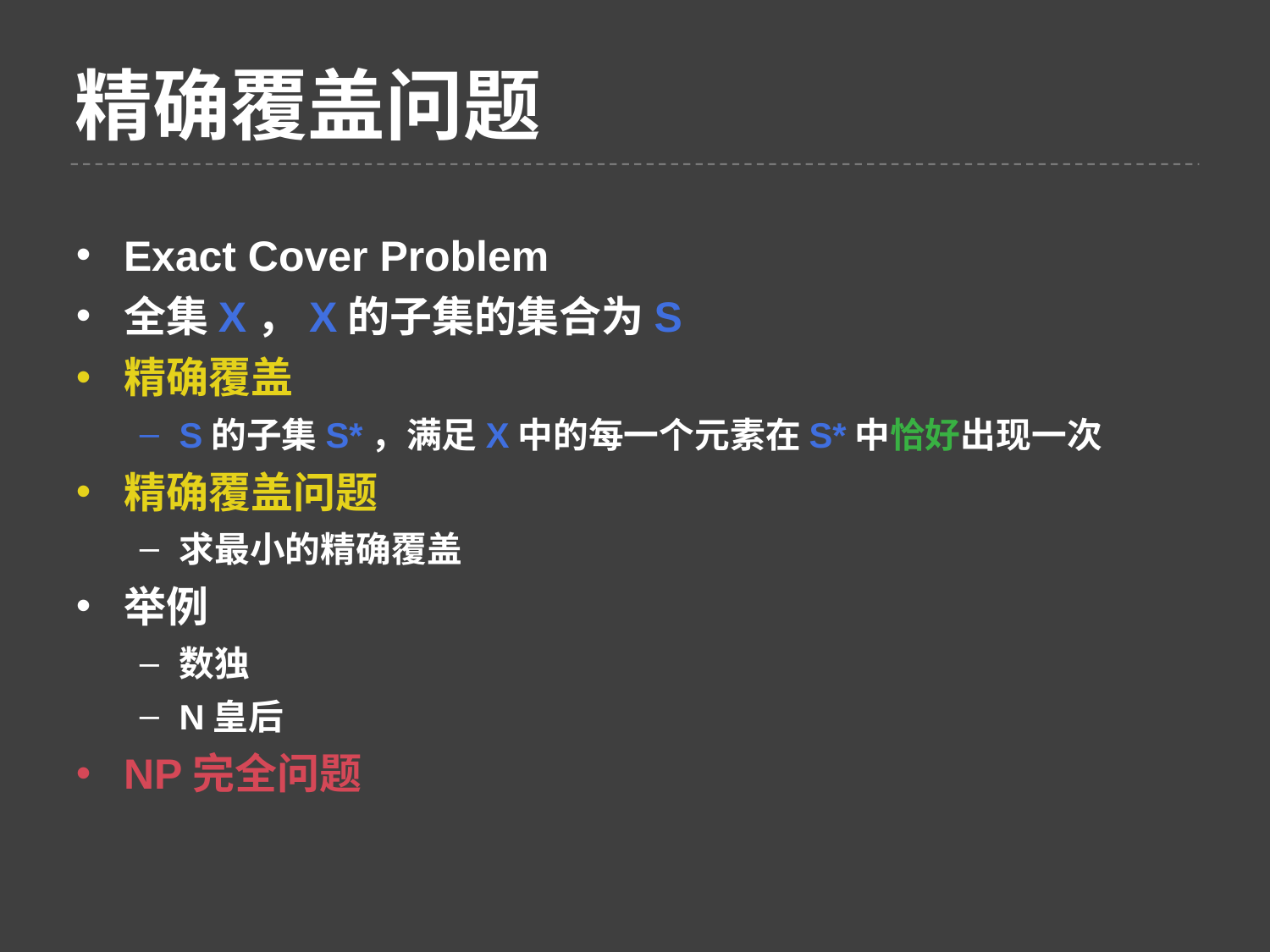

精确覆盖问题

Exact Cover Problem
全集X，X的子集的集合为S
精确覆盖
S的子集S*，满足X中的每一个元素在S*中恰好出现一次
精确覆盖问题
求最小的精确覆盖
举例
数独
N皇后
NP完全问题